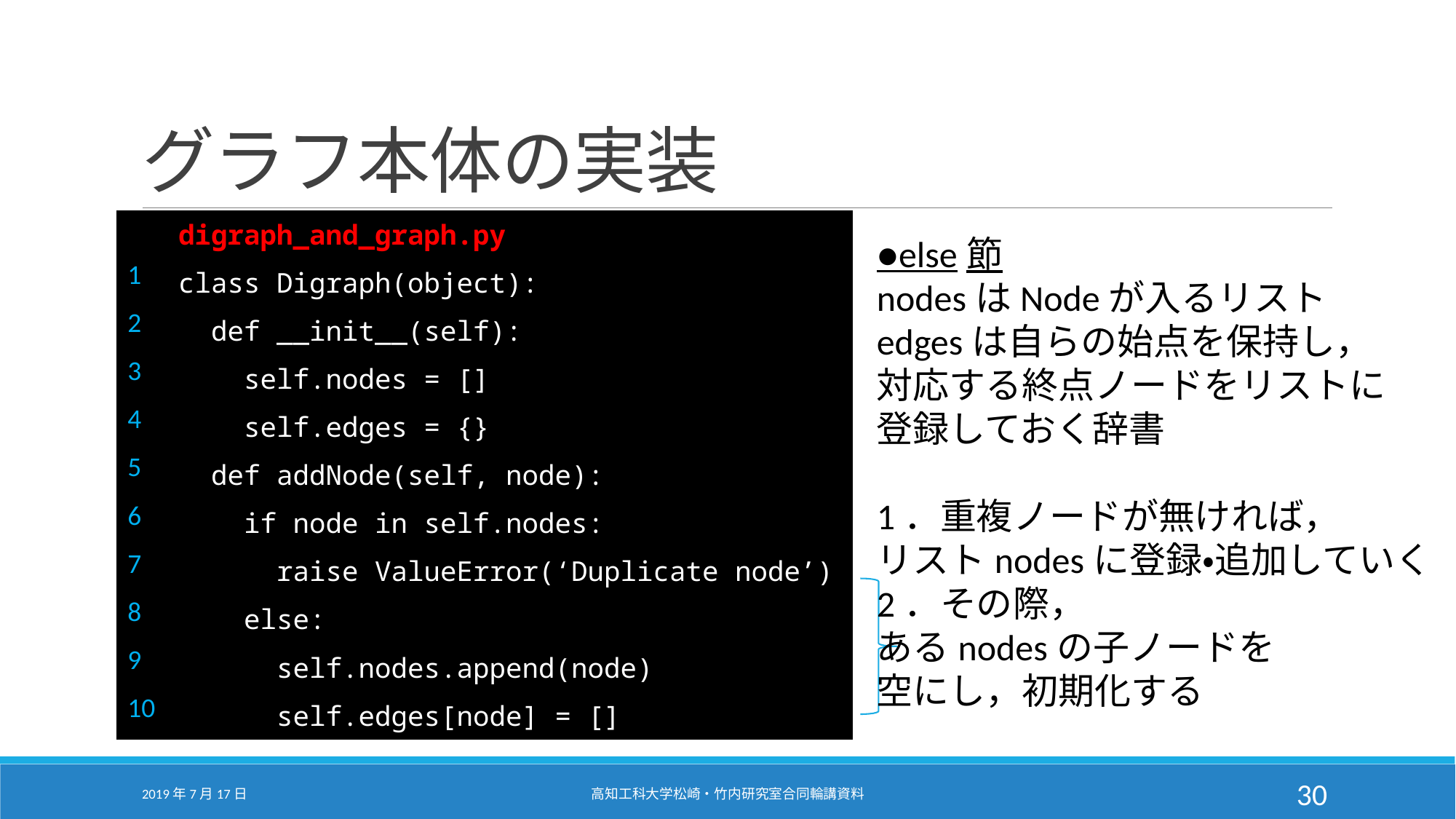

# グラフ本体の実装
|  | digraph\_and\_graph.py |
| --- | --- |
| 1 | class Digraph(object): |
| 2 | def \_\_init\_\_(self): |
| 3 | self.nodes = [] |
| 4 | self.edges = {} |
| 5 | def addNode(self, node): |
| 6 | if node in self.nodes: |
| 7 | raise ValueError(‘Duplicate node’) |
| 8 | else: |
| 9 | self.nodes.append(node) |
| 10 | self.edges[node] = [] |
●else節
nodesはNodeが入るリスト
edgesは自らの始点を保持し，
対応する終点ノードをリストに
登録しておく辞書

1．重複ノードが無ければ，
リストnodesに登録・追加していく
2．その際，
あるnodesの子ノードを
空にし，初期化する

2019年7月17日
高知工科大学松崎・竹内研究室合同輪講資料
30